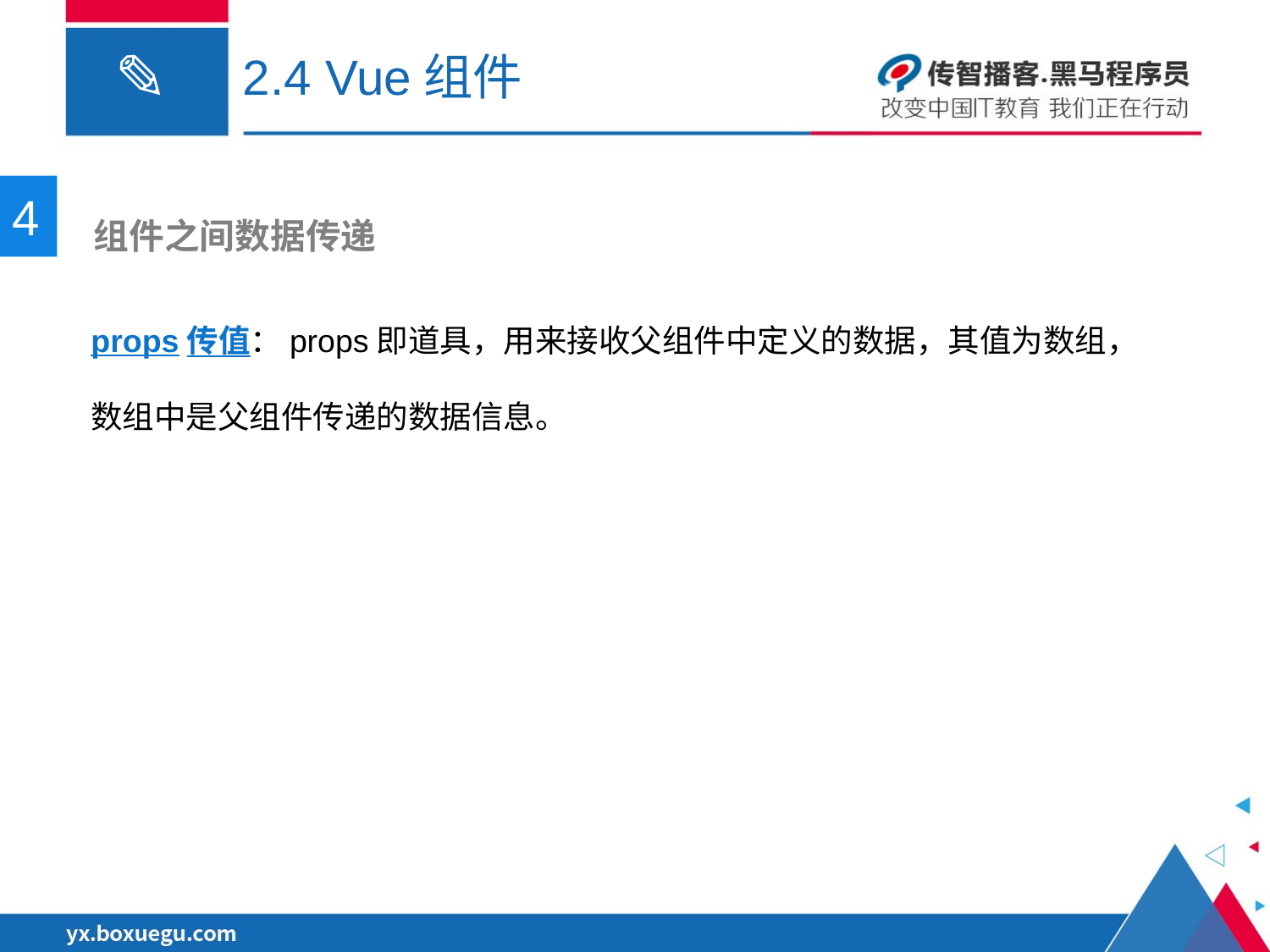

# 2.4 Vue组件

4
  组件之间数据传递
props传值：props即道具，用来接收父组件中定义的数据，其值为数组，数组中是父组件传递的数据信息。